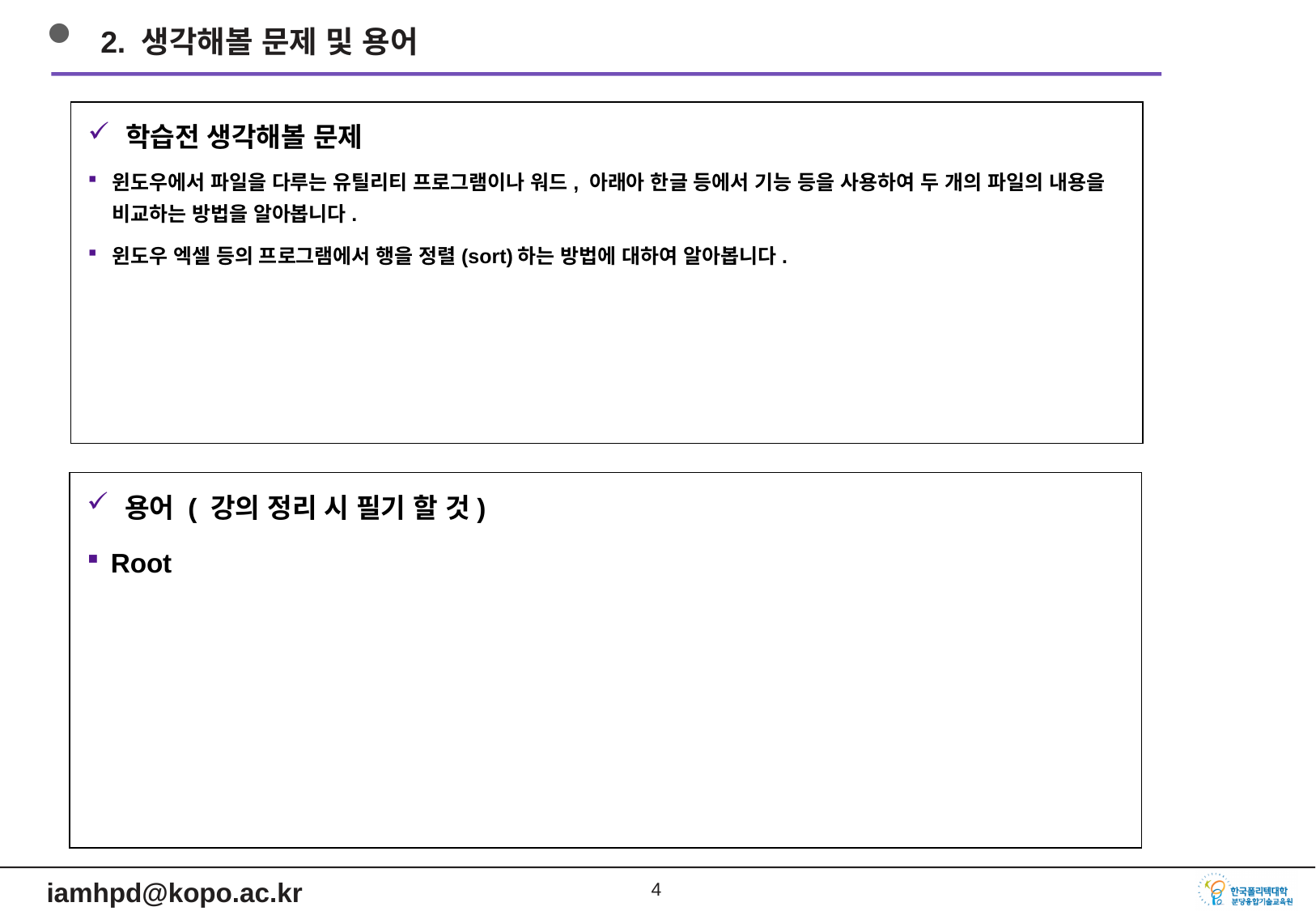

2. 생각해볼 문제 및 용어
학습전 생각해볼 문제
윈도우에서 파일을 다루는 유틸리티 프로그램이나 워드, 아래아 한글 등에서 기능 등을 사용하여 두 개의 파일의 내용을 비교하는 방법을 알아봅니다.
윈도우 엑셀 등의 프로그램에서 행을 정렬(sort)하는 방법에 대하여 알아봅니다.
용어 ( 강의 정리 시 필기 할 것)
Root
4